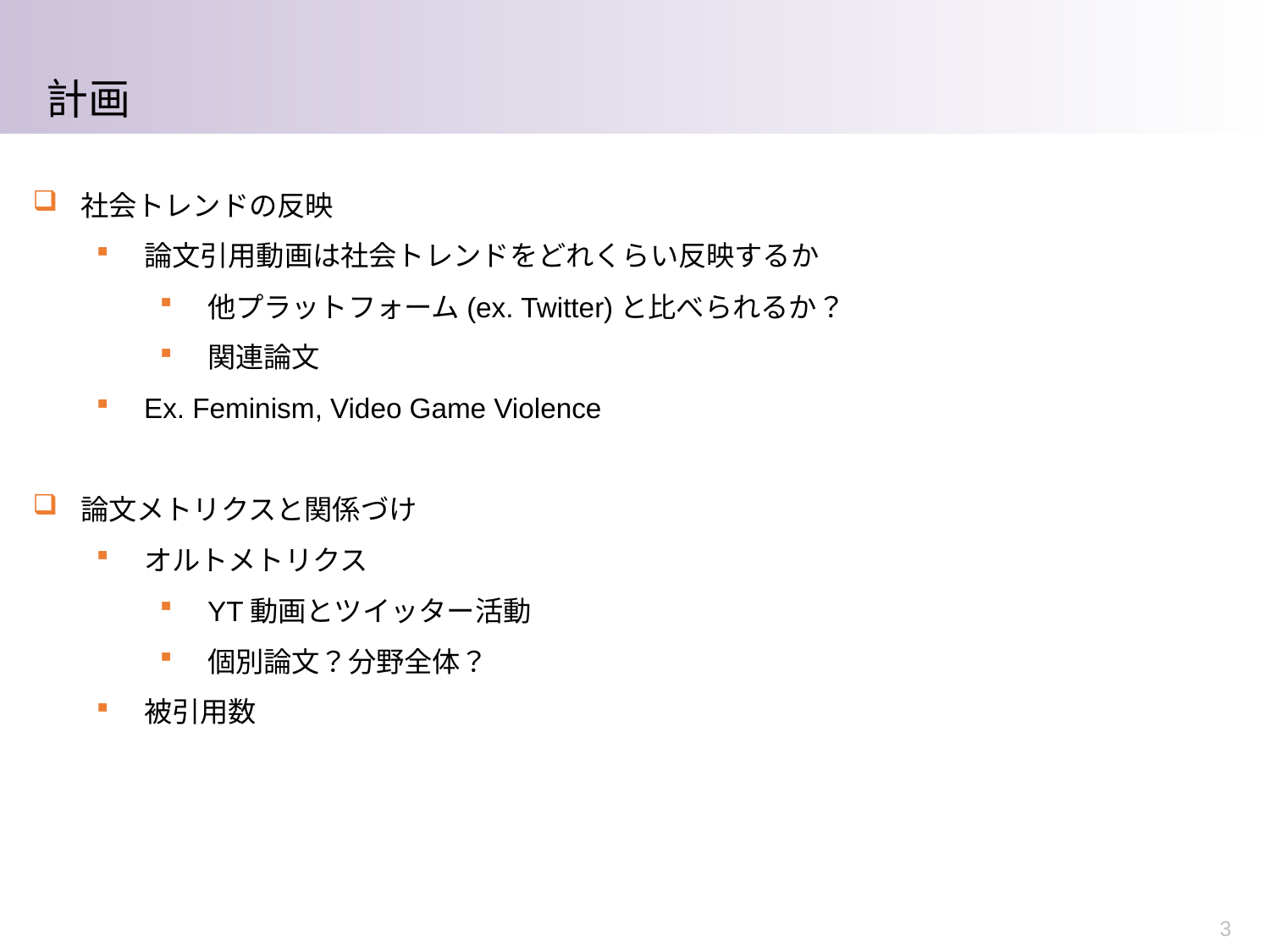

計画
社会トレンドの反映
論文引用動画は社会トレンドをどれくらい反映するか
他プラットフォーム(ex. Twitter)と比べられるか？
関連論文
Ex. Feminism, Video Game Violence

論文メトリクスと関係づけ
オルトメトリクス
YT動画とツイッター活動
個別論文？分野全体？
被引用数

3